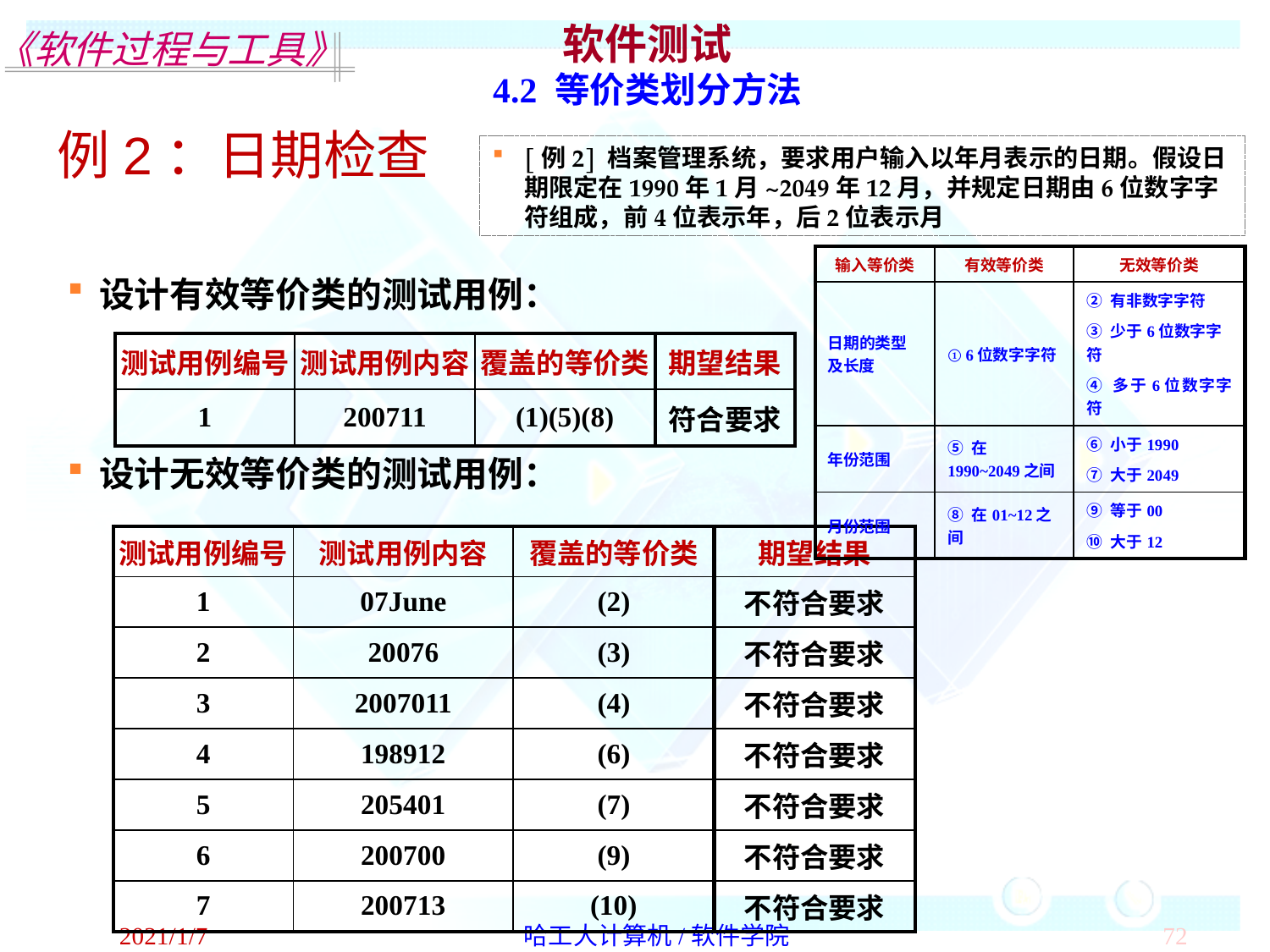

软件测试
4.2 等价类划分方法

例2：日期检查
[例2] 档案管理系统，要求用户输入以年月表示的日期。假设日期限定在1990年1月~2049年12月，并规定日期由6位数字字符组成，前4位表示年，后2位表示月
| 输入等价类 | 有效等价类 | 无效等价类 |
| --- | --- | --- |
| 日期的类型及长度 | ① 6位数字字符 | ② 有非数字字符 ③ 少于6位数字字符 ④ 多于6位数字字符 |
| 年份范围 | ⑤ 在1990~2049之间 | ⑥ 小于1990 ⑦ 大于2049 |
| 月份范围 | ⑧ 在01~12之间 | ⑨ 等于00 ⑩ 大于12 |
设计有效等价类的测试用例：

设计无效等价类的测试用例：

| 测试用例编号 | 测试用例内容 | 覆盖的等价类 | 期望结果 |
| --- | --- | --- | --- |
| 1 | 200711 | (1)(5)(8) | 符合要求 |
| 测试用例编号 | 测试用例内容 | 覆盖的等价类 | 期望结果 |
| --- | --- | --- | --- |
| 1 | 07June | (2) | 不符合要求 |
| 2 | 20076 | (3) | 不符合要求 |
| 3 | 2007011 | (4) | 不符合要求 |
| 4 | 198912 | (6) | 不符合要求 |
| 5 | 205401 | (7) | 不符合要求 |
| 6 | 200700 | (9) | 不符合要求 |
| 7 | 200713 | (10) | 不符合要求 |